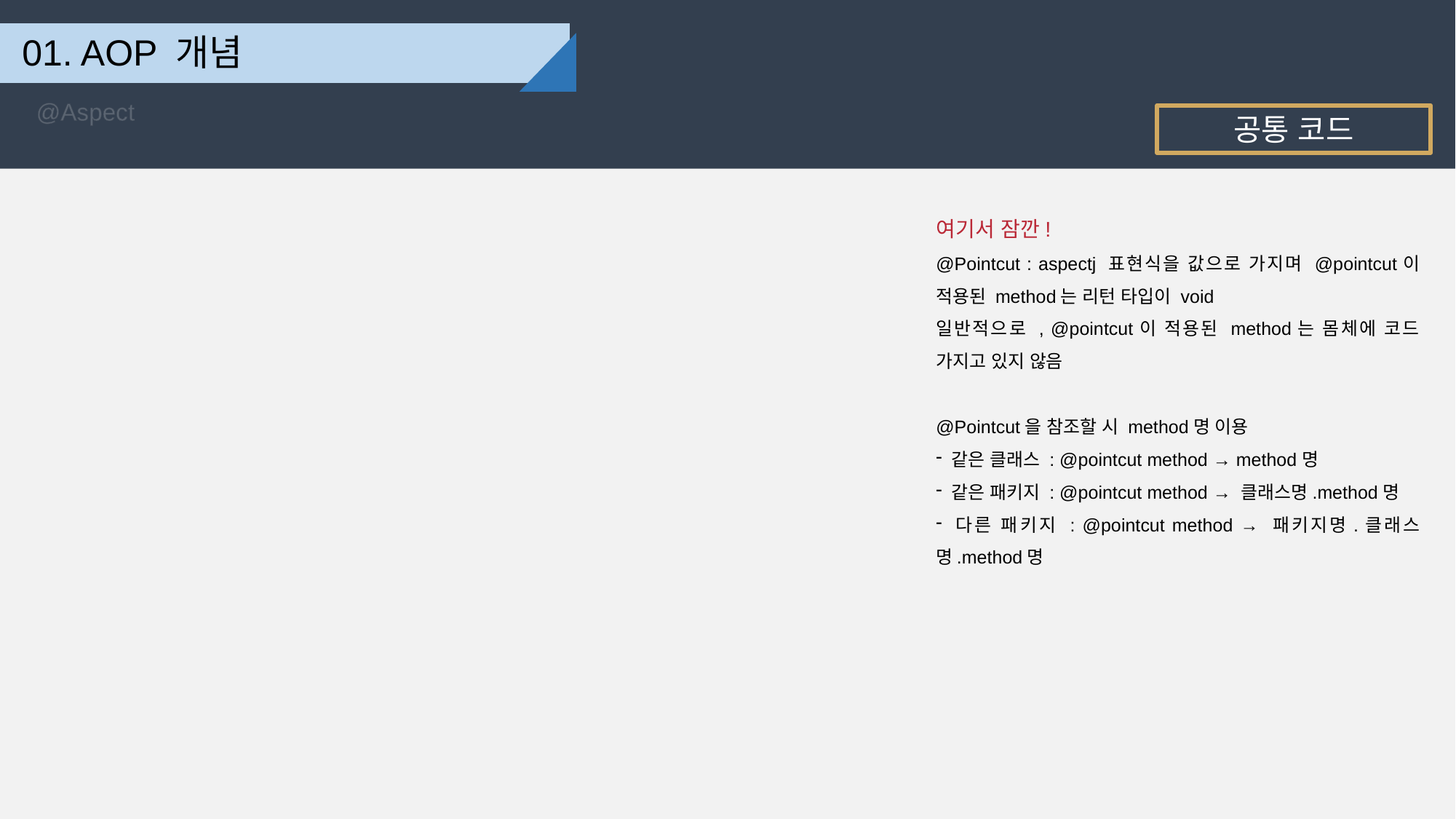

01. AOP 개념

@Aspect
공통 코드

여기서 잠깐!
@Pointcut : aspectj 표현식을 값으로 가지며 @pointcut이 적용된 method는 리턴 타입이 void
일반적으로 , @pointcut이 적용된 method는 몸체에 코드 가지고 있지 않음

@Pointcut을 참조할 시 method명 이용
 같은 클래스 : @pointcut method → method명
 같은 패키지 : @pointcut method → 클래스명.method명
 다른 패키지 : @pointcut method → 패키지명.클래스명.method명